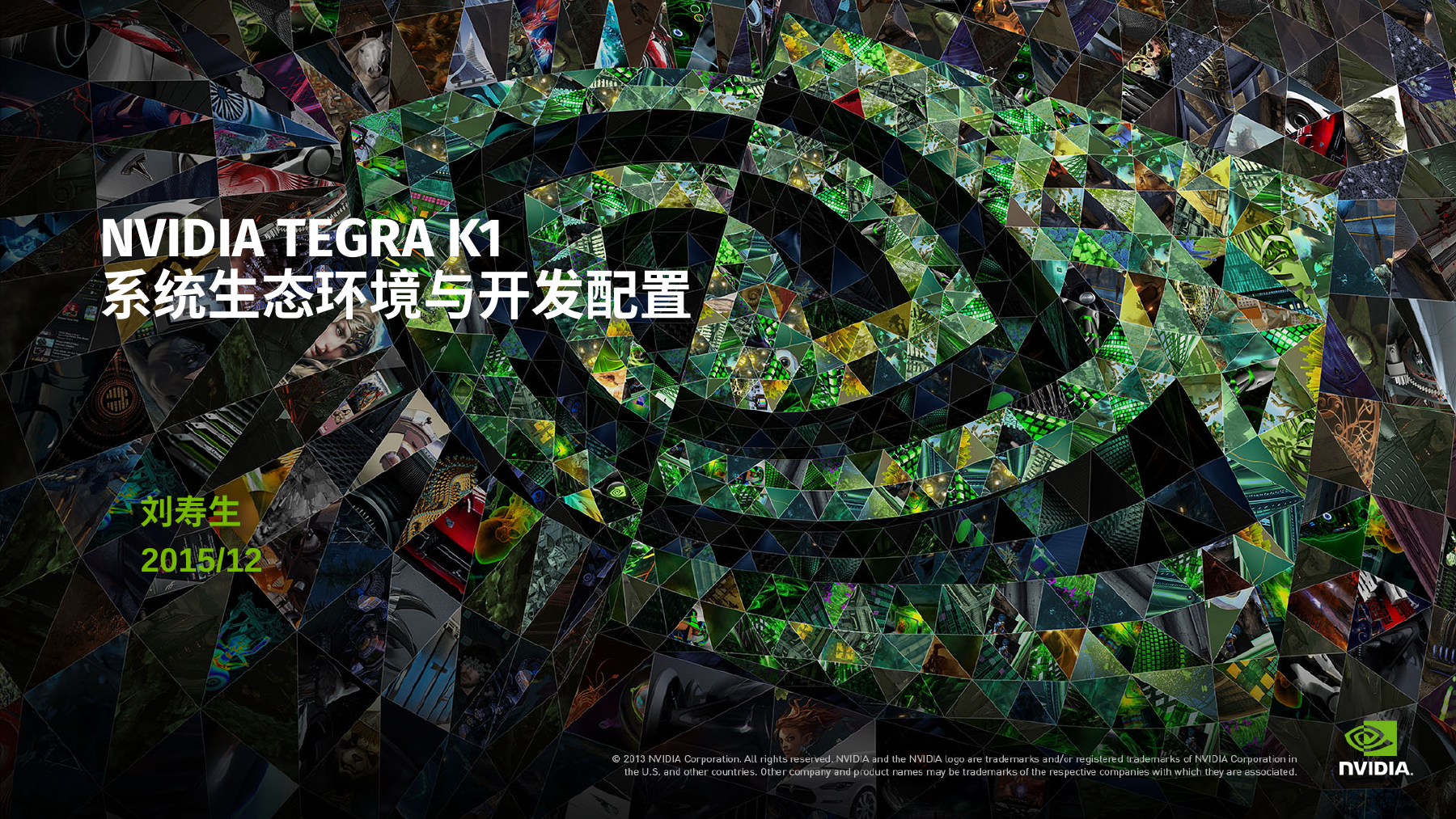

# NVIDIA Tegra K1 系统生态环境与开发配置
刘寿生
2015/12